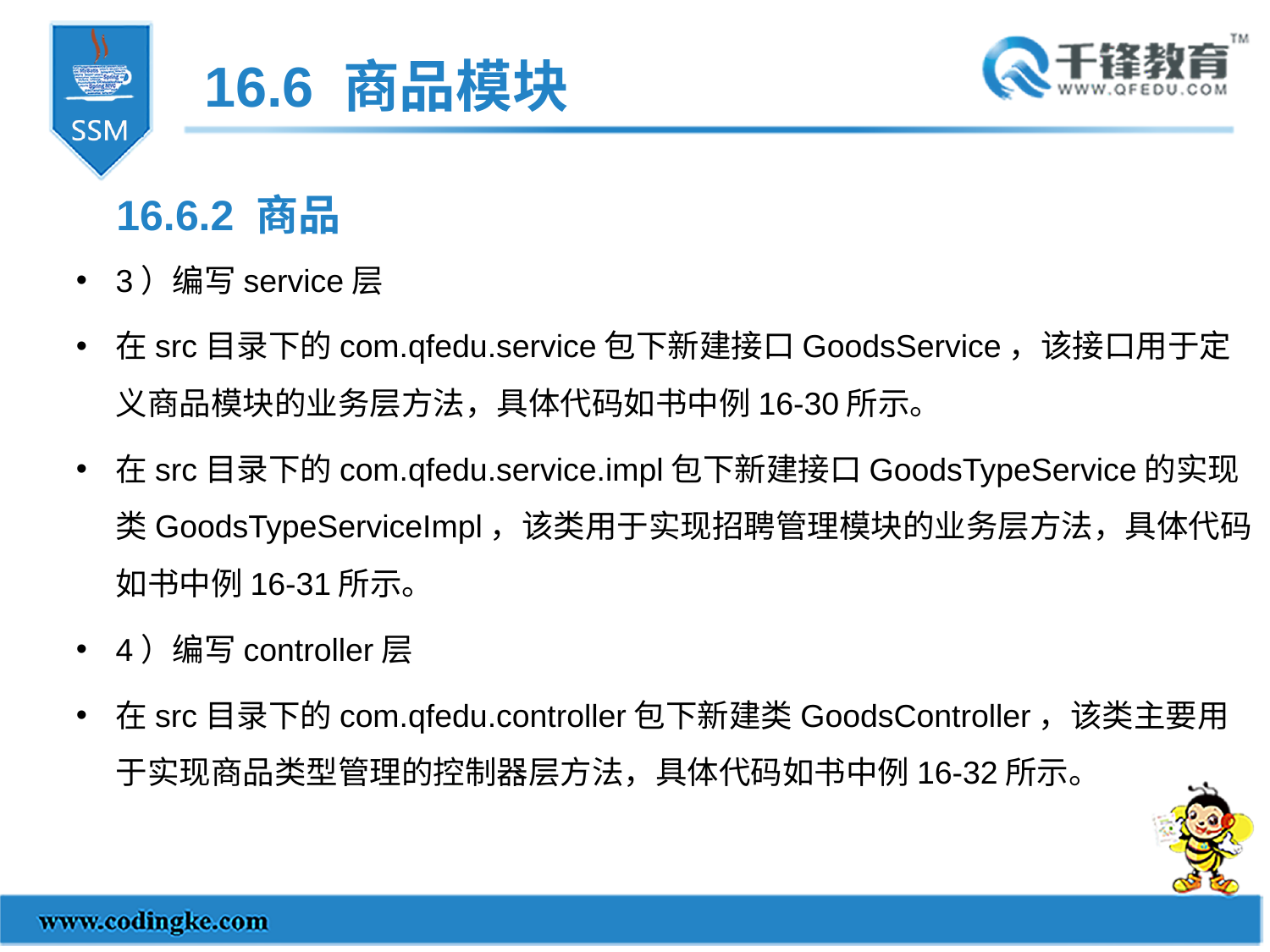

16.6 商品模块
16.6.2 商品
3）编写service层
在src目录下的com.qfedu.service包下新建接口GoodsService，该接口用于定义商品模块的业务层方法，具体代码如书中例16-30所示。
在src目录下的com.qfedu.service.impl包下新建接口GoodsTypeService的实现类GoodsTypeServiceImpl，该类用于实现招聘管理模块的业务层方法，具体代码如书中例16-31所示。
4）编写controller层
在src目录下的com.qfedu.controller包下新建类GoodsController，该类主要用于实现商品类型管理的控制器层方法，具体代码如书中例16-32所示。